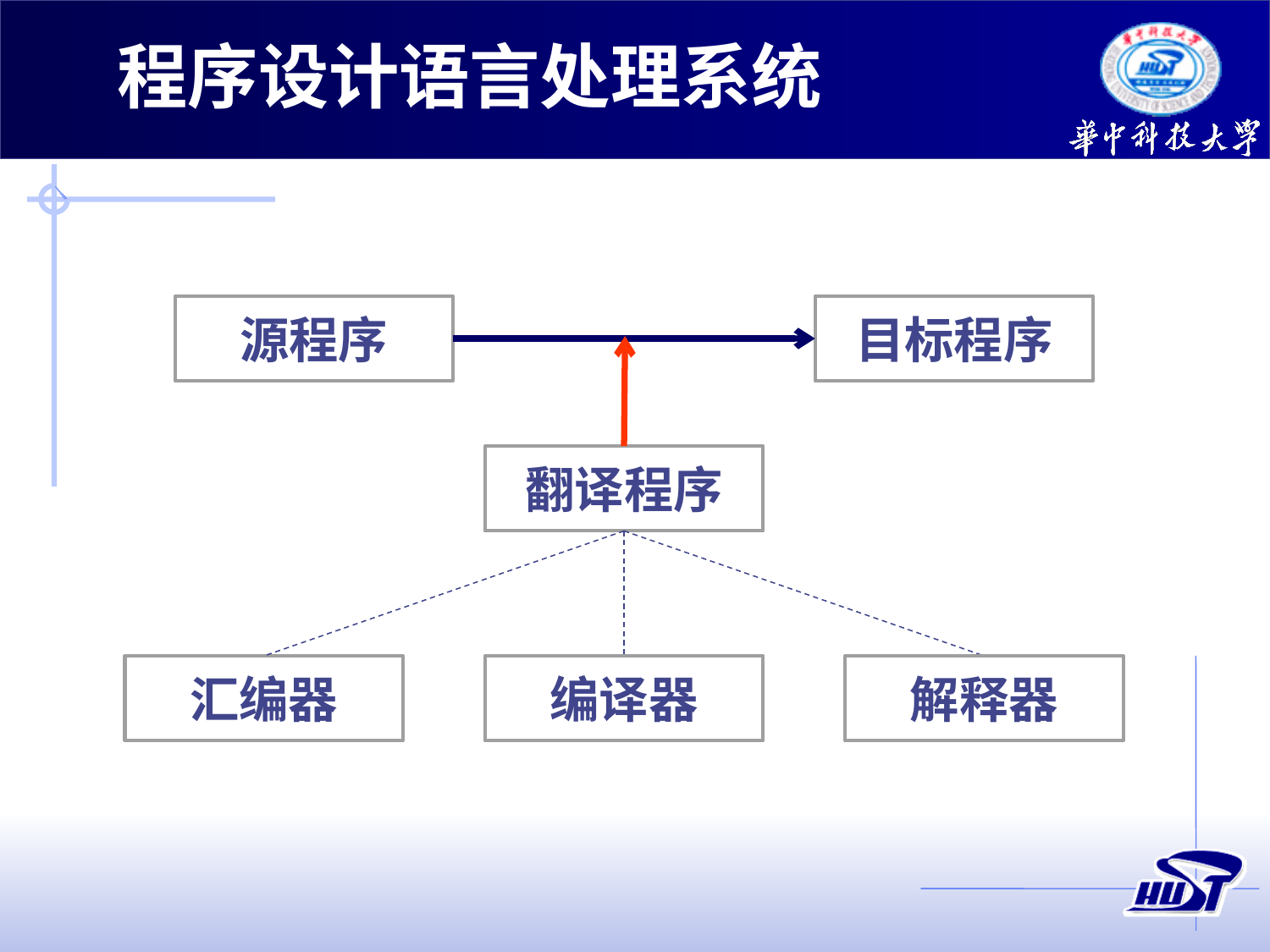

程序设计语言处理系统
源程序
目标程序
翻译程序
汇编器
编译器
解释器